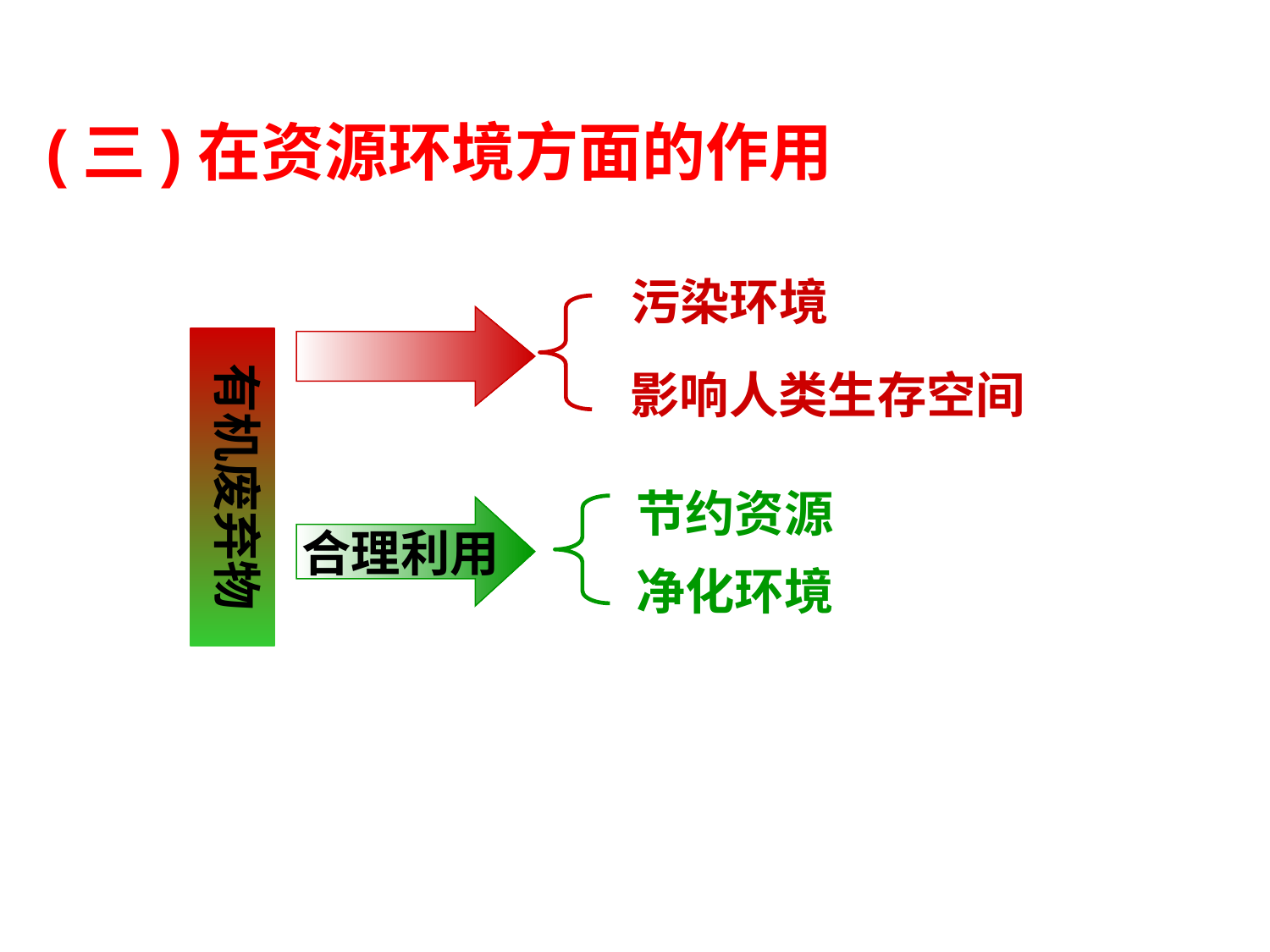

(三)在资源环境方面的作用
污染环境

影响人类生存空间

有机废弃物
节约资源

净化环境
合理利用